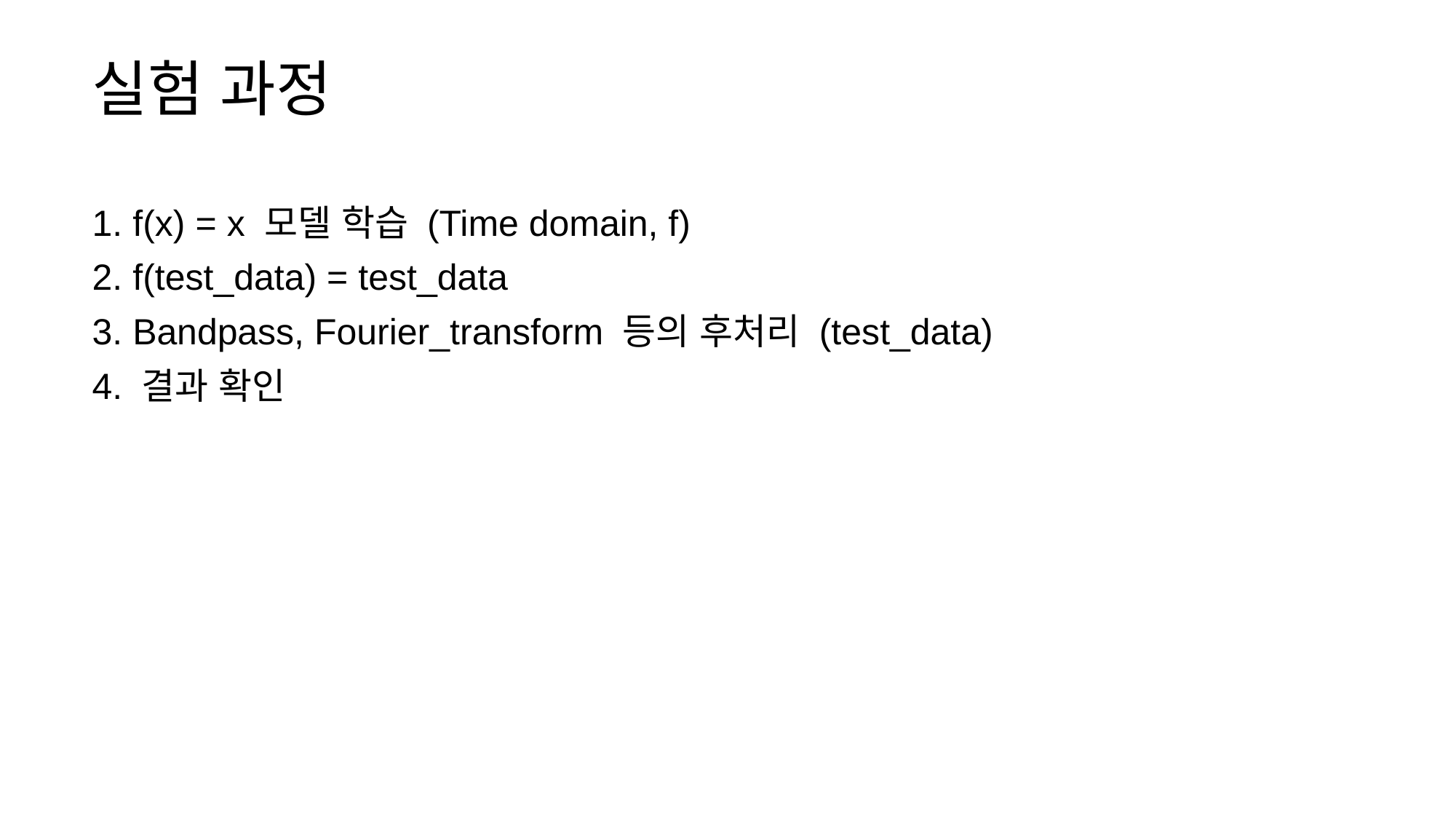

# 실험 과정
1. f(x) = x 모델 학습 (Time domain, f)
2. f(test_data) = test_data
3. Bandpass, Fourier_transform 등의 후처리 (test_data)
4. 결과 확인